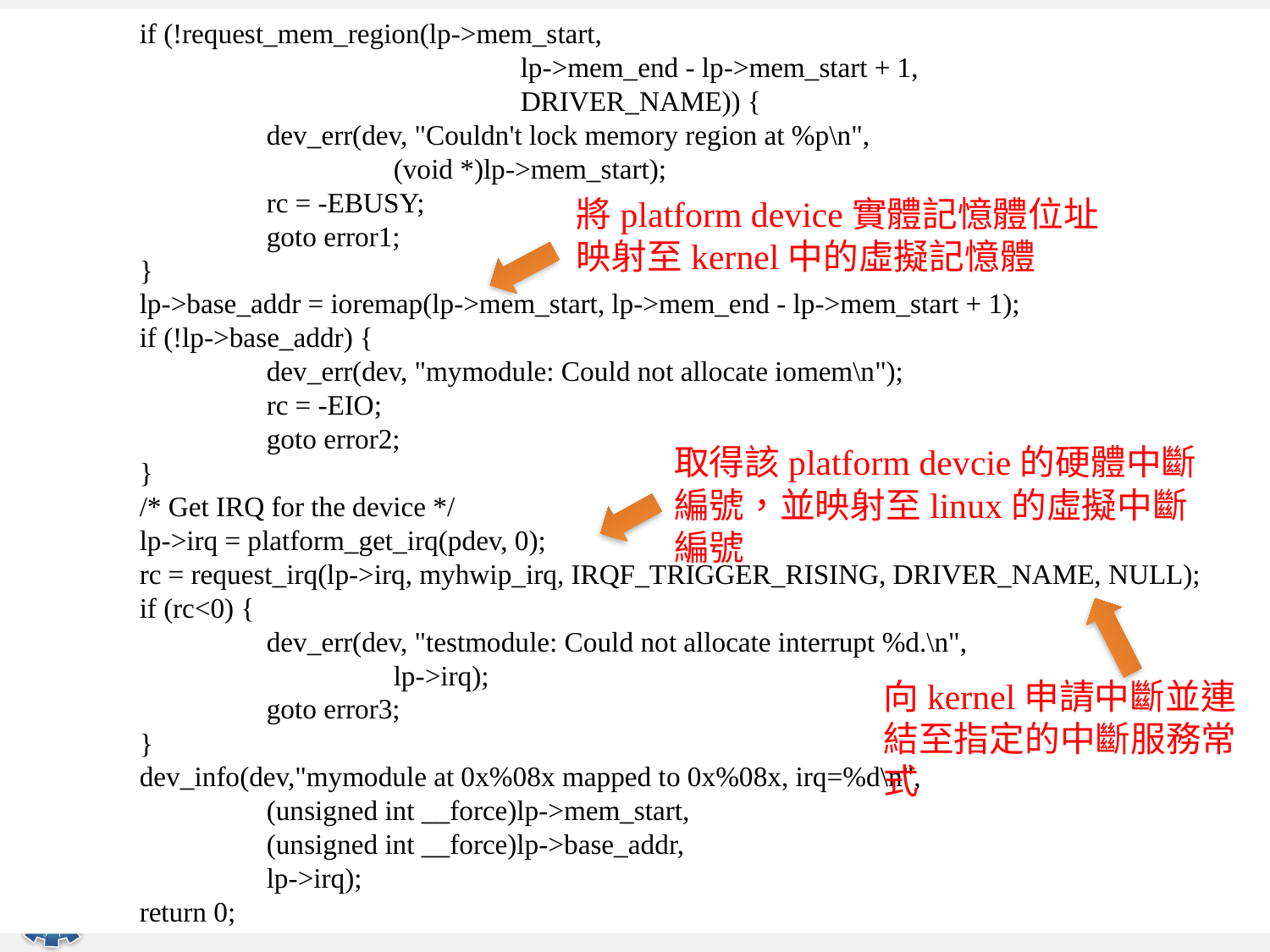

if (!request_mem_region(lp->mem_start,
				lp->mem_end - lp->mem_start + 1,
				DRIVER_NAME)) {
		dev_err(dev, "Couldn't lock memory region at %p\n",
			(void *)lp->mem_start);
		rc = -EBUSY;
		goto error1;
	}
	lp->base_addr = ioremap(lp->mem_start, lp->mem_end - lp->mem_start + 1);
	if (!lp->base_addr) {
		dev_err(dev, "mymodule: Could not allocate iomem\n");
		rc = -EIO;
		goto error2;
	}
	/* Get IRQ for the device */
	lp->irq = platform_get_irq(pdev, 0);
	rc = request_irq(lp->irq, myhwip_irq, IRQF_TRIGGER_RISING, DRIVER_NAME, NULL);
	if (rc<0) {
		dev_err(dev, "testmodule: Could not allocate interrupt %d.\n",
			lp->irq);
		goto error3;
	}
	dev_info(dev,"mymodule at 0x%08x mapped to 0x%08x, irq=%d\n",
		(unsigned int __force)lp->mem_start,
		(unsigned int __force)lp->base_addr,
		lp->irq);
	return 0;
將platform device實體記憶體位址映射至kernel中的虛擬記憶體

取得該platform devcie的硬體中斷編號，並映射至linux的虛擬中斷編號

向kernel申請中斷並連結至指定的中斷服務常式
59